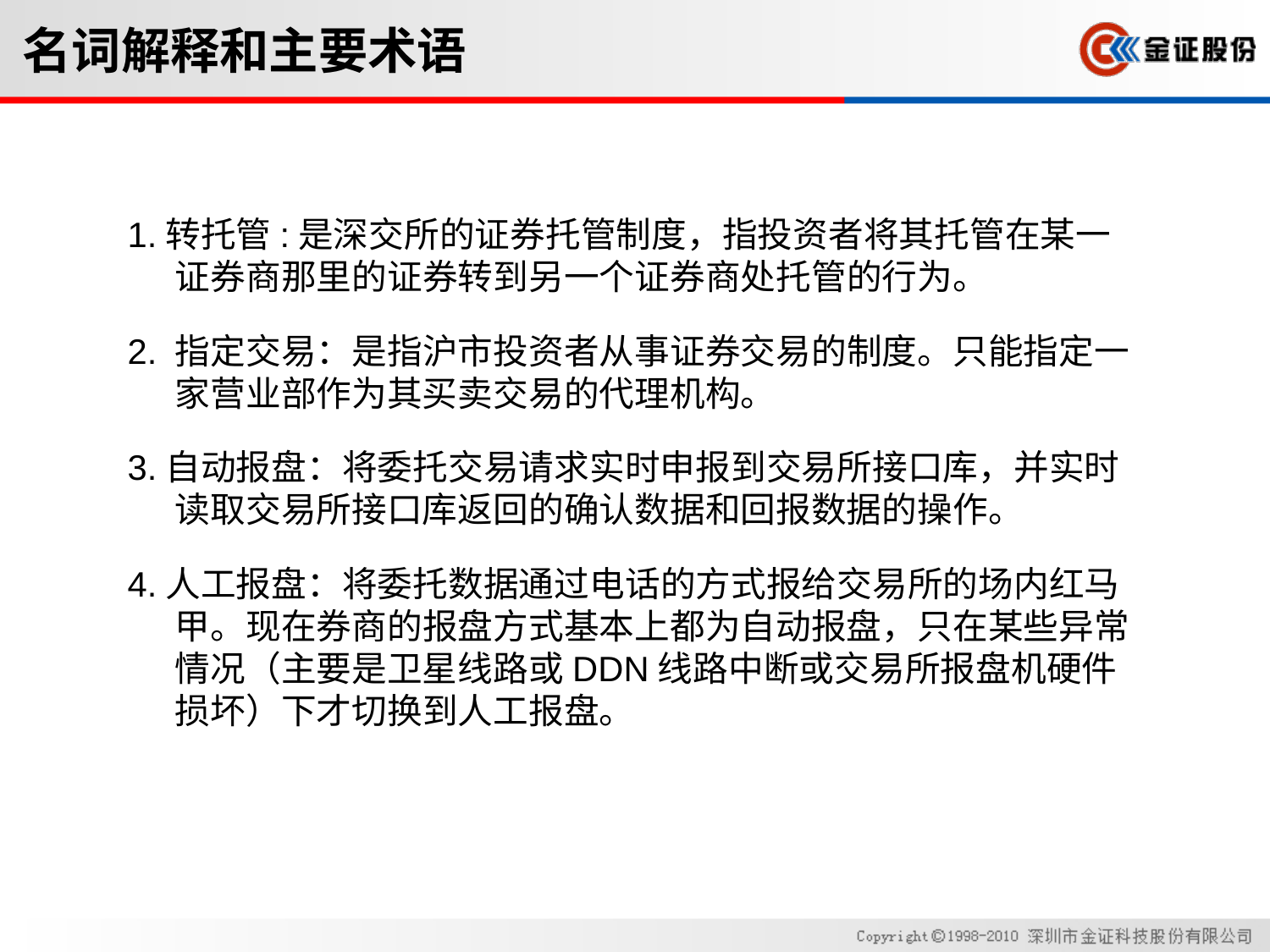

# 名词解释和主要术语
1.转托管:是深交所的证券托管制度，指投资者将其托管在某一证券商那里的证券转到另一个证券商处托管的行为。
2. 指定交易：是指沪市投资者从事证券交易的制度。只能指定一家营业部作为其买卖交易的代理机构。
3.自动报盘：将委托交易请求实时申报到交易所接口库，并实时读取交易所接口库返回的确认数据和回报数据的操作。
4.人工报盘：将委托数据通过电话的方式报给交易所的场内红马甲。现在券商的报盘方式基本上都为自动报盘，只在某些异常情况（主要是卫星线路或DDN线路中断或交易所报盘机硬件损坏）下才切换到人工报盘。